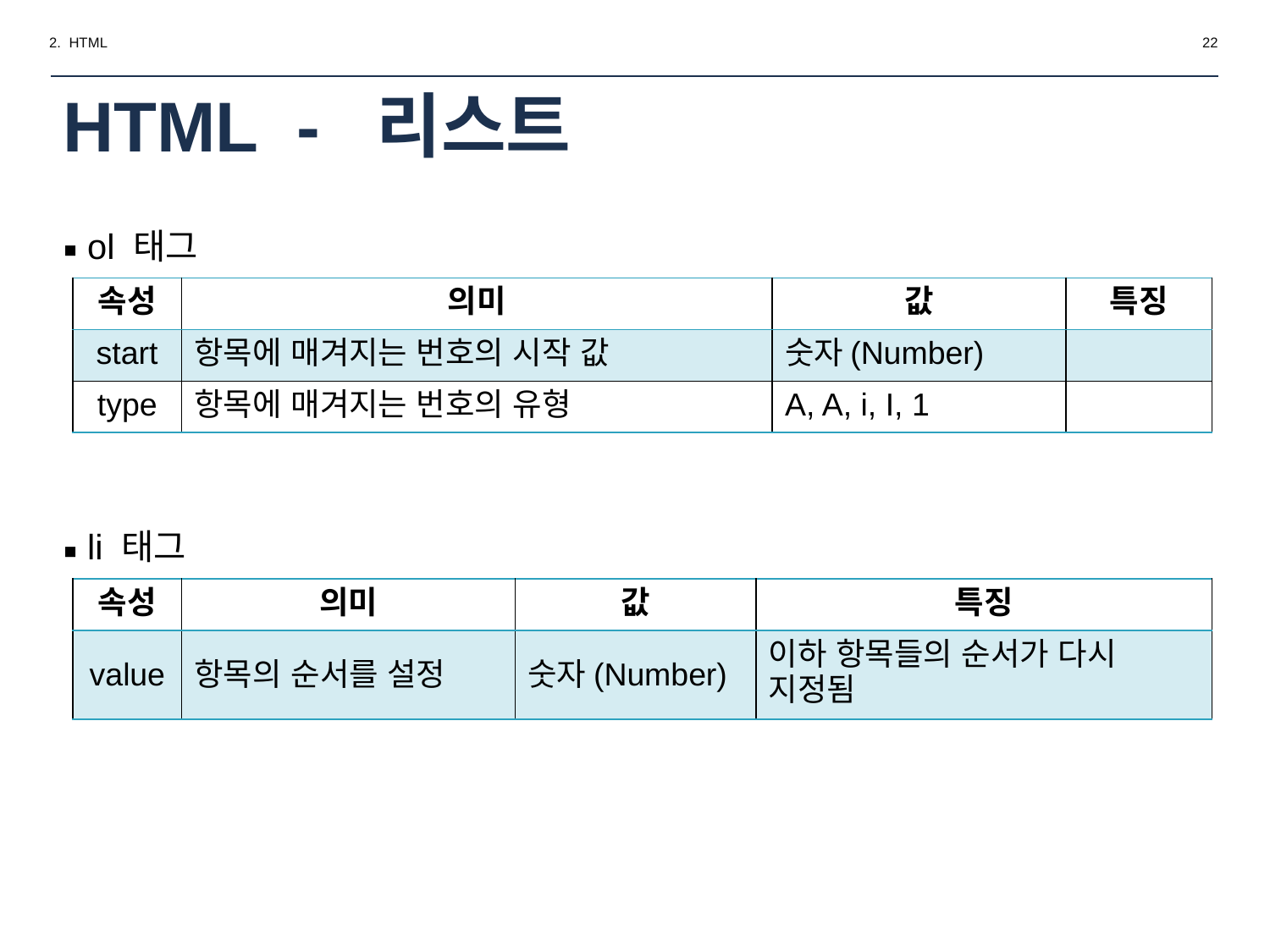

2.  HTML
22
# HTML  -  리스트
 ol 태그
| 속성 | 의미 | 값 | 특징 |
| --- | --- | --- | --- |
| start | 항목에 매겨지는 번호의 시작 값 | 숫자(Number) |  |
| type | 항목에 매겨지는 번호의 유형 | A, A, i, I, 1 |  |
 li 태그
| 속성 | 의미 | 값 | 특징 |
| --- | --- | --- | --- |
| value | 항목의 순서를 설정 | 숫자(Number) | 이하 항목들의 순서가 다시 지정됨 |